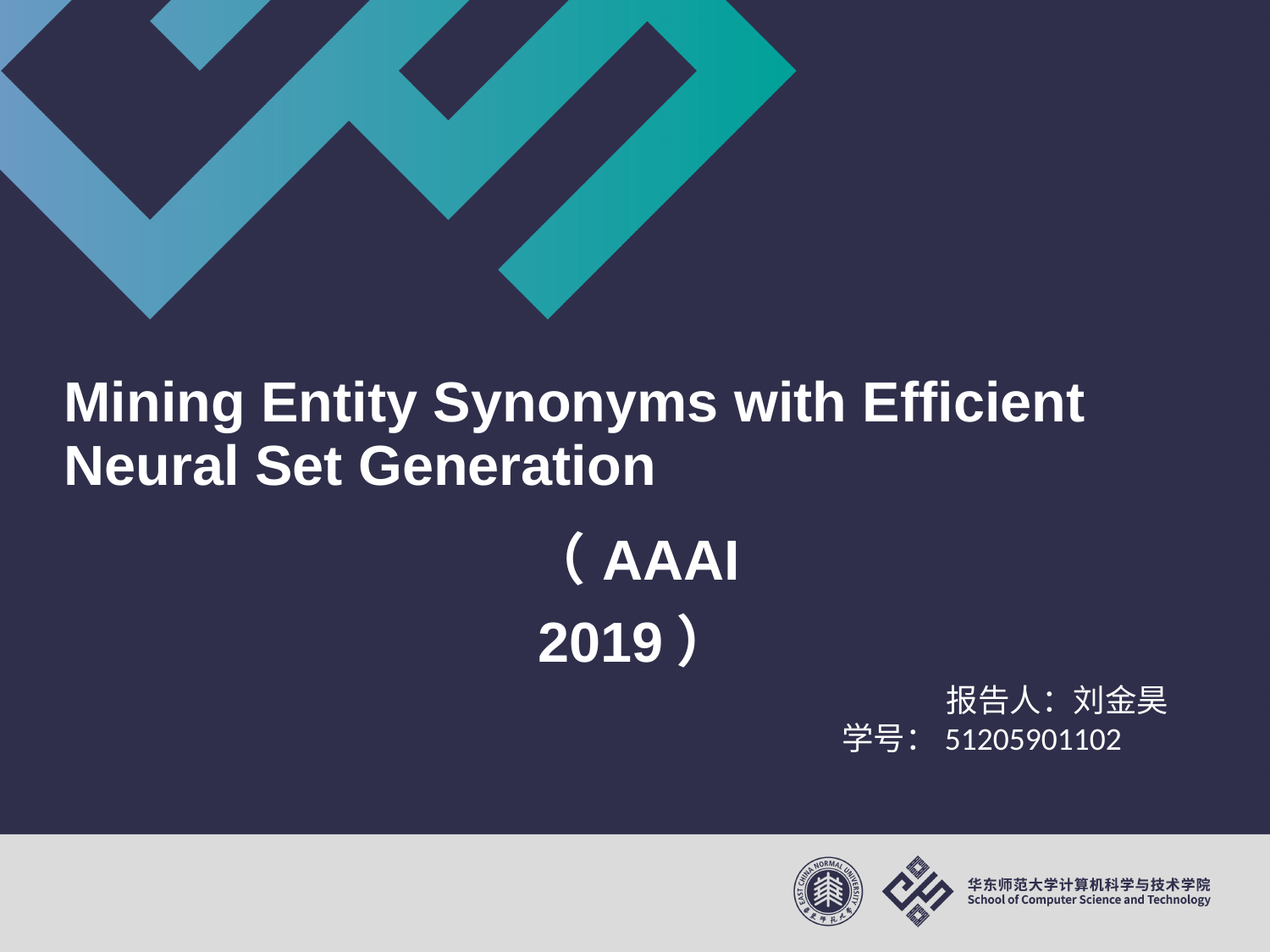

| Mining Entity Synonyms with Efficient Neural Set Generation |
| --- |
| （AAAI 2019） |
| --- |

                                                                    报告人：刘金昊
                                                                      学号：51205901102